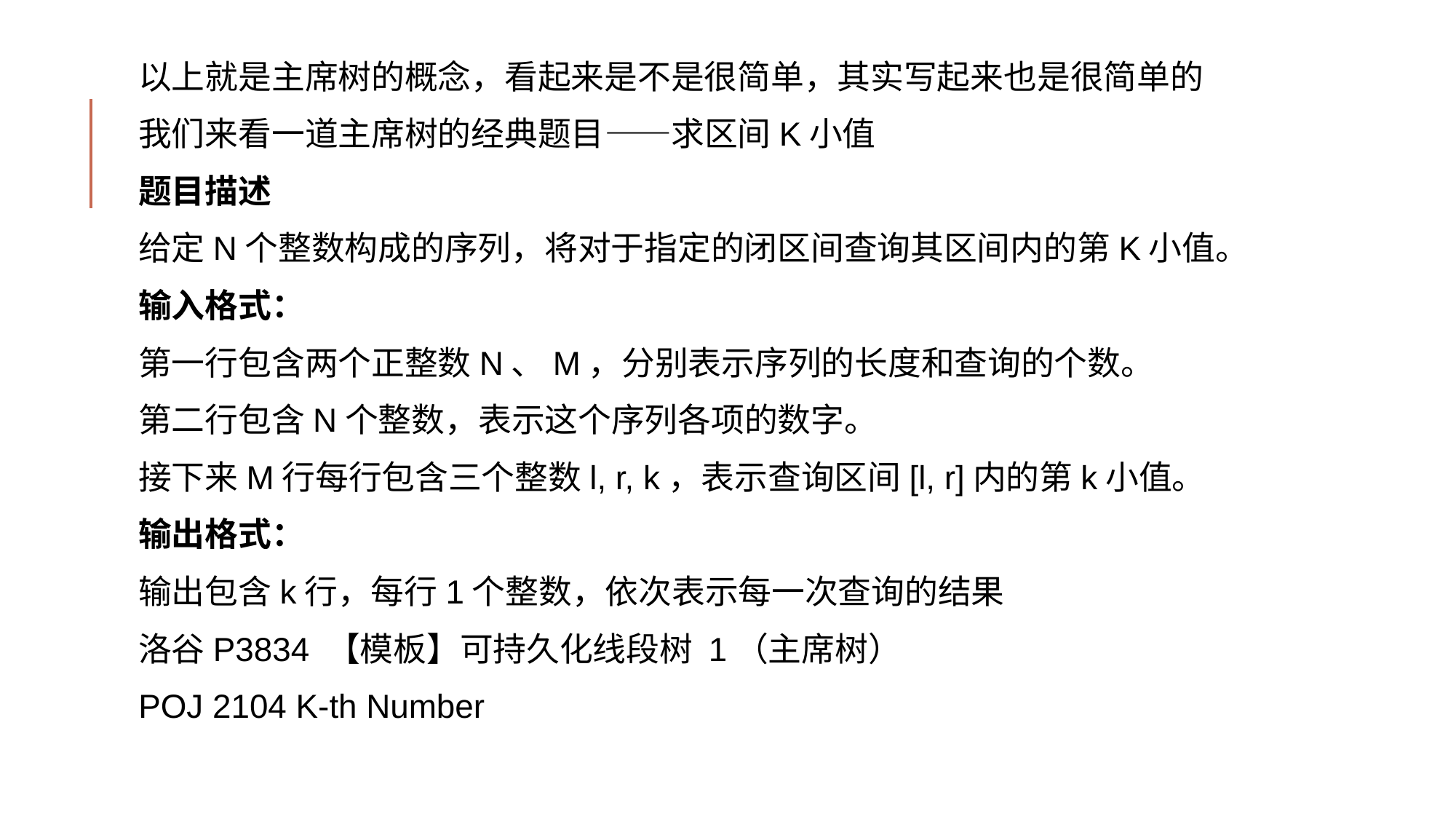

以上就是主席树的概念，看起来是不是很简单，其实写起来也是很简单的
我们来看一道主席树的经典题目——求区间K小值
题目描述
给定N个整数构成的序列，将对于指定的闭区间查询其区间内的第K小值。
输入格式：
第一行包含两个正整数N、M，分别表示序列的长度和查询的个数。
第二行包含N个整数，表示这个序列各项的数字。
接下来M行每行包含三个整数l, r, k，表示查询区间[l, r]内的第k小值。
输出格式：
输出包含k行，每行1个整数，依次表示每一次查询的结果
洛谷P3834 【模板】可持久化线段树 1（主席树）
POJ 2104 K-th Number